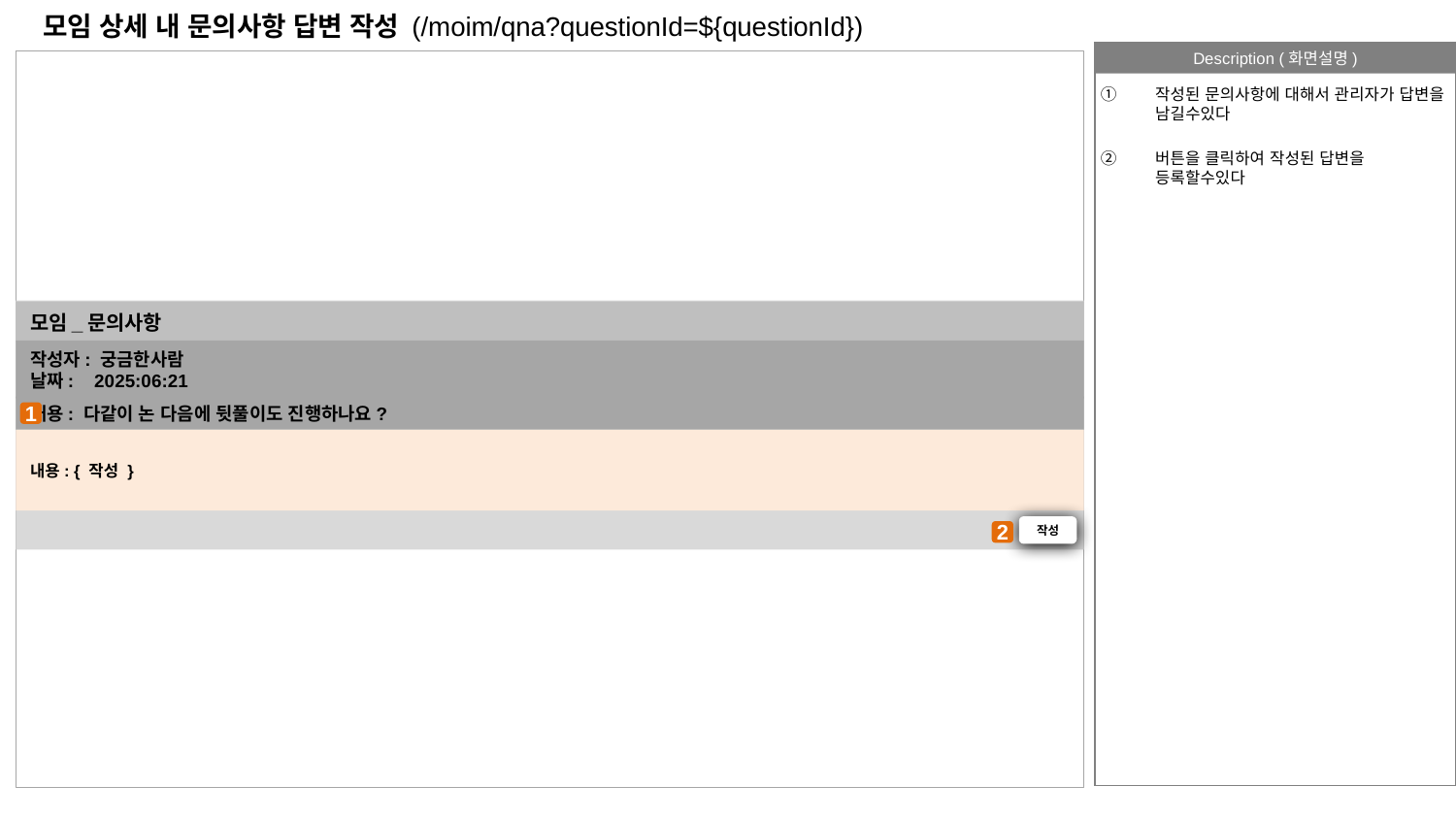

# 모임 상세 내 문의사항 답변 작성 (/moim/qna?questionId=${questionId})

작성된 문의사항에 대해서 관리자가 답변을 남길수있다

버튼을 클릭하여 작성된 답변을 등록할수있다

모임_문의사항
작성자: 궁금한사람
날짜:    2025:06:21
내용: 다같이 논 다음에 뒷풀이도 진행하나요?
1
내용: { 작성 }
작성
2